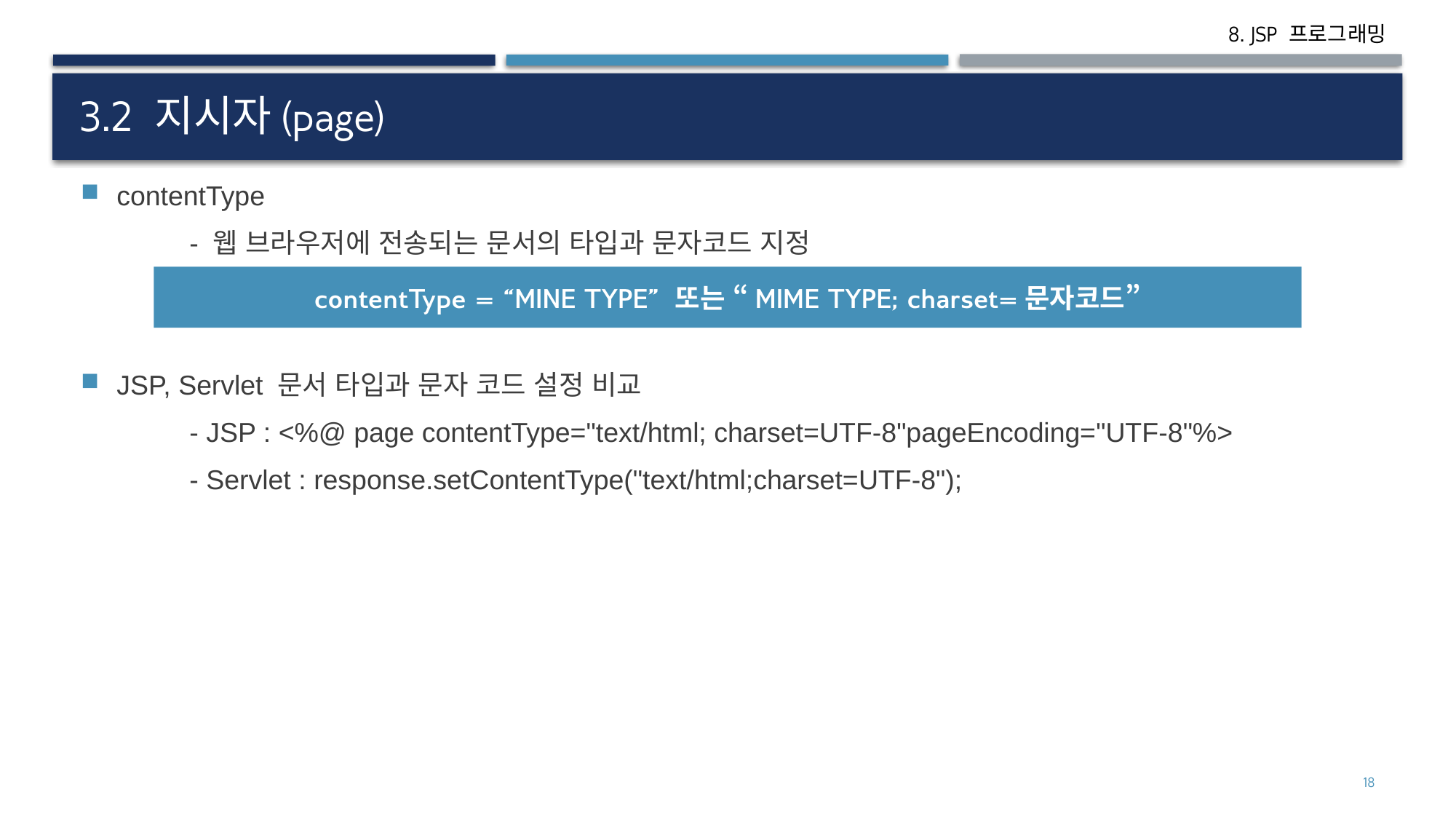

# 3.2 지시자(page)
contentType
	- 웹 브라우저에 전송되는 문서의 타입과 문자코드 지정

JSP, Servlet 문서 타입과 문자 코드 설정 비교
	- JSP : <%@ page contentType="text/html; charset=UTF-8"pageEncoding="UTF-8"%>
	- Servlet : response.setContentType("text/html;charset=UTF-8");
contentType = “MINE TYPE” 또는 “MIME TYPE; charset=문자코드”
18